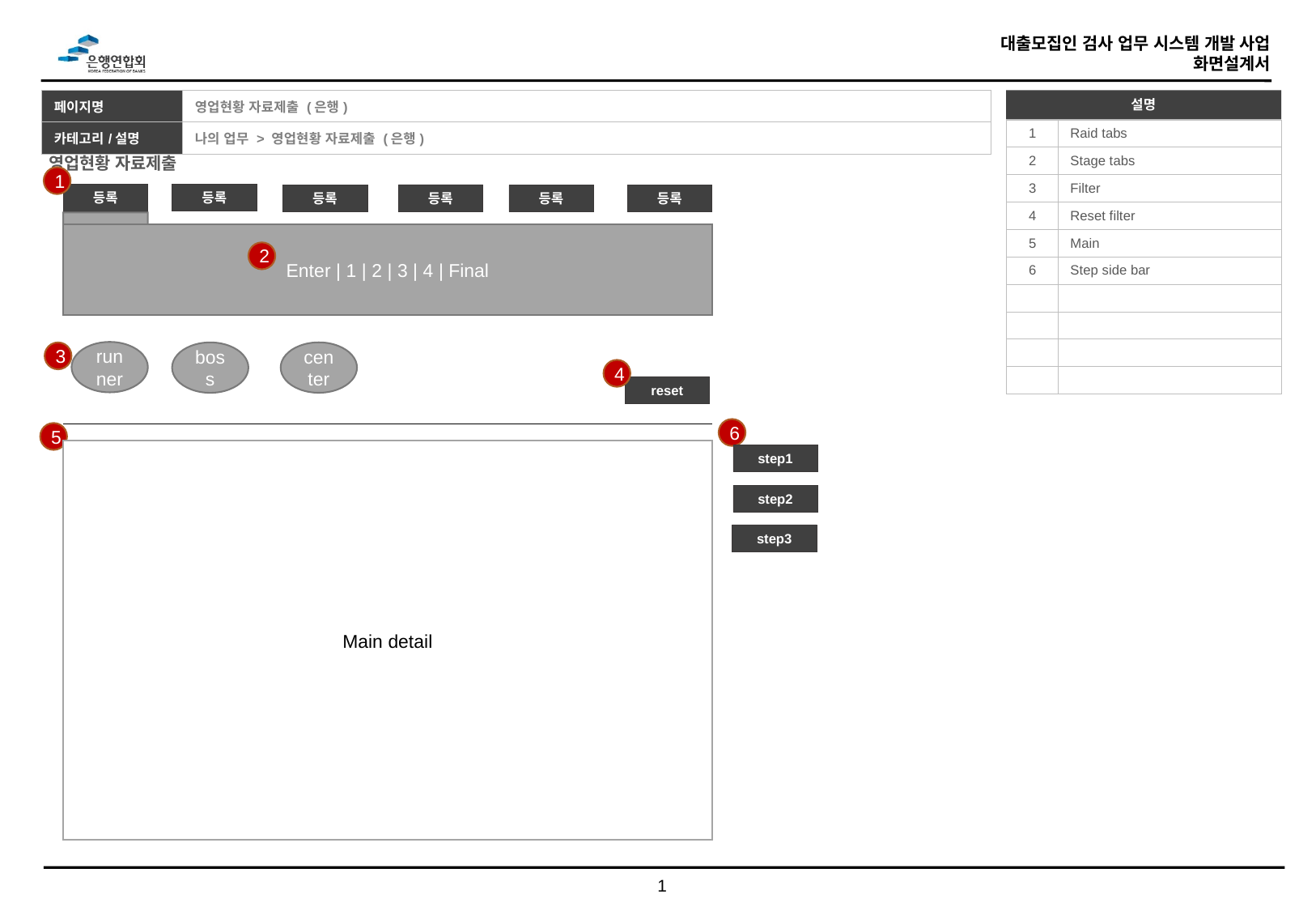

| 페이지명 | 영업현황 자료제출 (은행) |
| --- | --- |
| 카테고리/설명 | 나의 업무 > 영업현황 자료제출 (은행) |
설명
| 1 | Raid tabs |
| --- | --- |
| 2 | Stage tabs |
| 3 | Filter |
| 4 | Reset filter |
| 5 | Main |
| 6 | Step side bar |
|  |  |
|  |  |
|  |  |
|  |  |
영업현황 자료제출
1
등록
등록
등록
등록
등록
등록

Enter | 1 | 2 | 3 | 4 | Final
2
runner
center
3
boss
4
reset
6
5
Main detail
step1
step2
step3